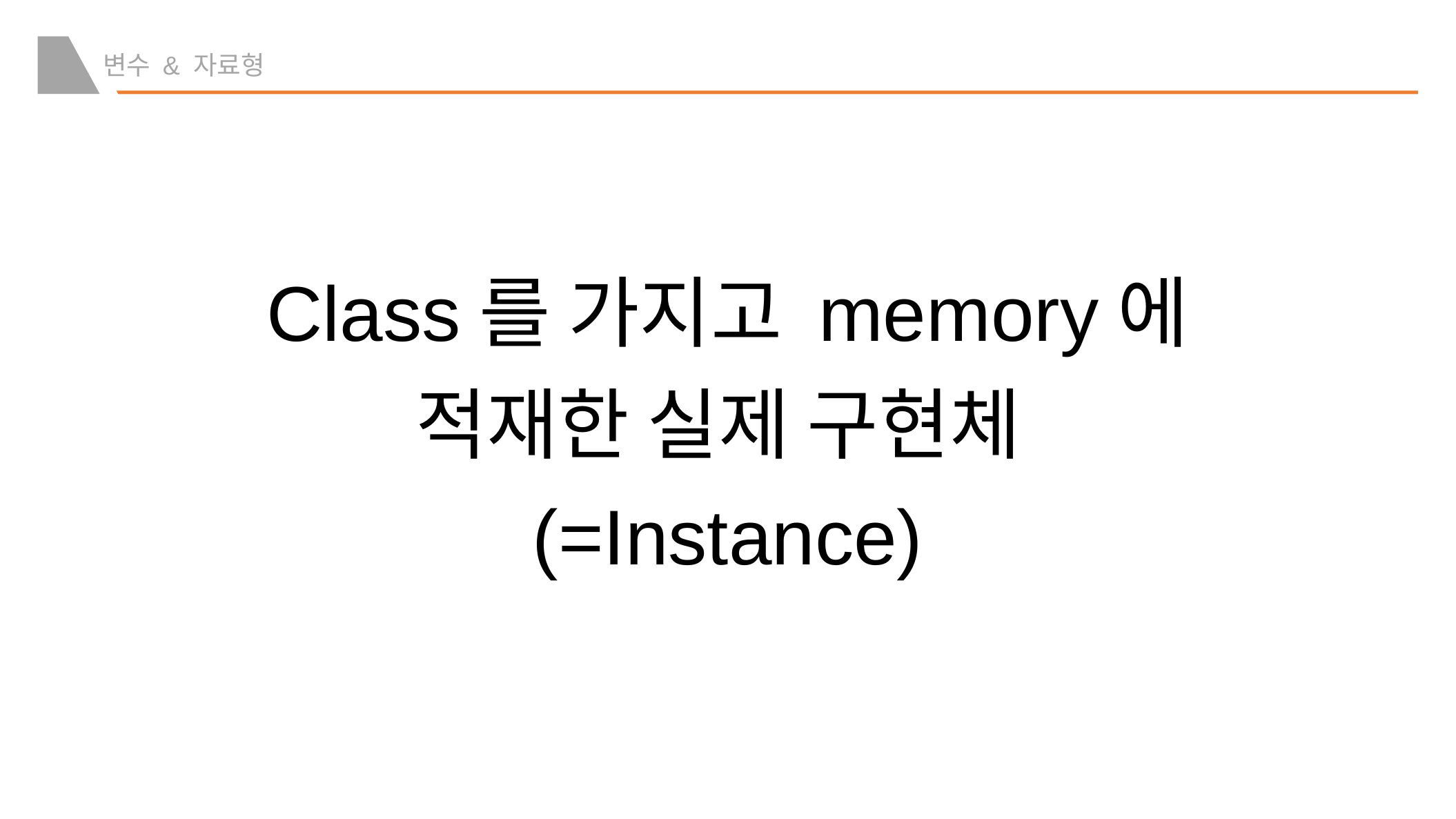

변수 & 자료형

Class를 가지고 memory에 적재한 실제 구현체(=Instance)
객체(Objects)란?